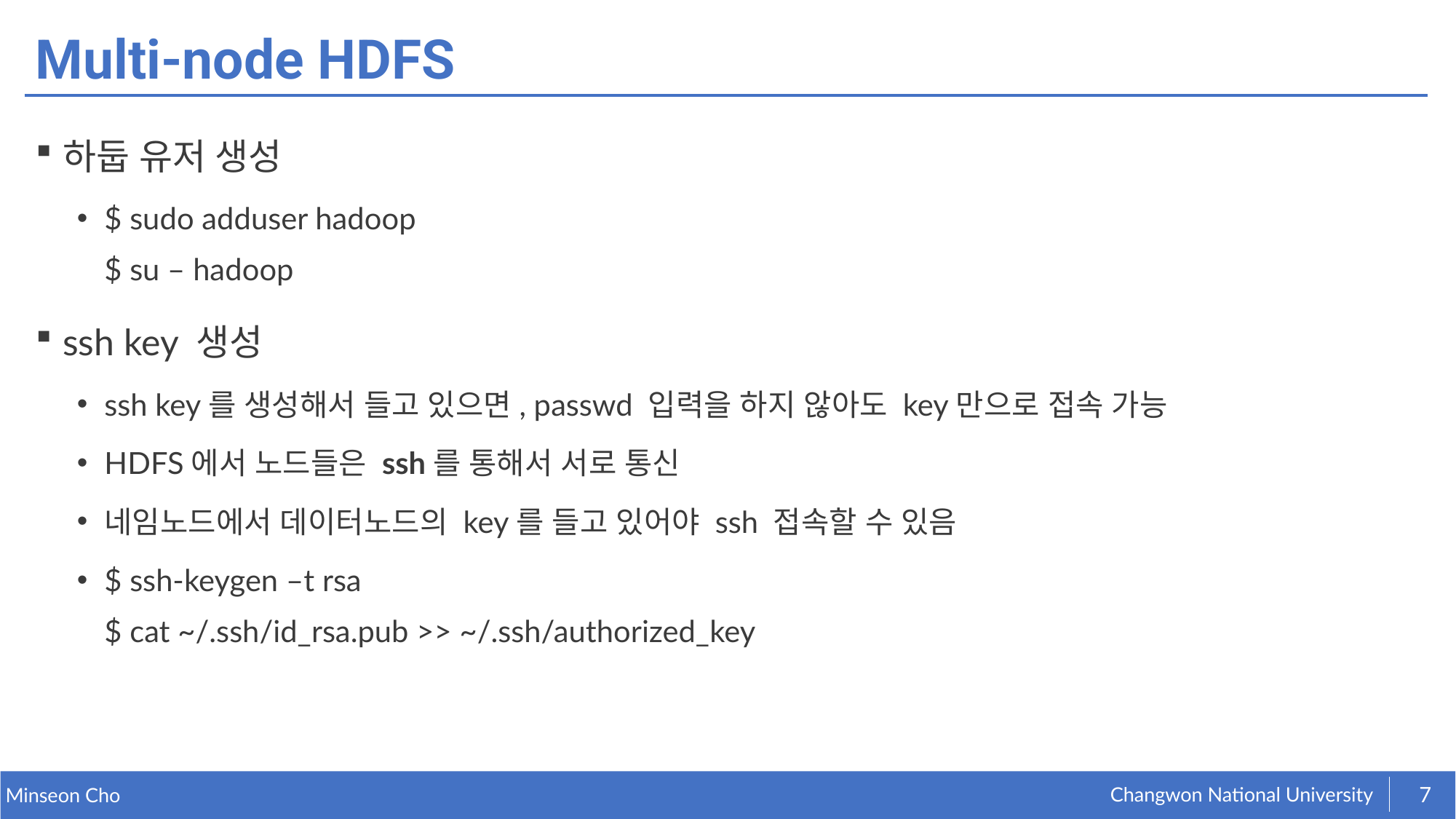

# Multi-node HDFS
하둡 유저 생성
$ sudo adduser hadoop
$ su – hadoop
ssh key 생성
ssh key를 생성해서 들고 있으면, passwd 입력을 하지 않아도 key만으로 접속 가능
HDFS에서 노드들은 ssh를 통해서 서로 통신
네임노드에서 데이터노드의 key를 들고 있어야 ssh 접속할 수 있음
$ ssh-keygen –t rsa
$ cat ~/.ssh/id_rsa.pub >> ~/.ssh/authorized_key

7